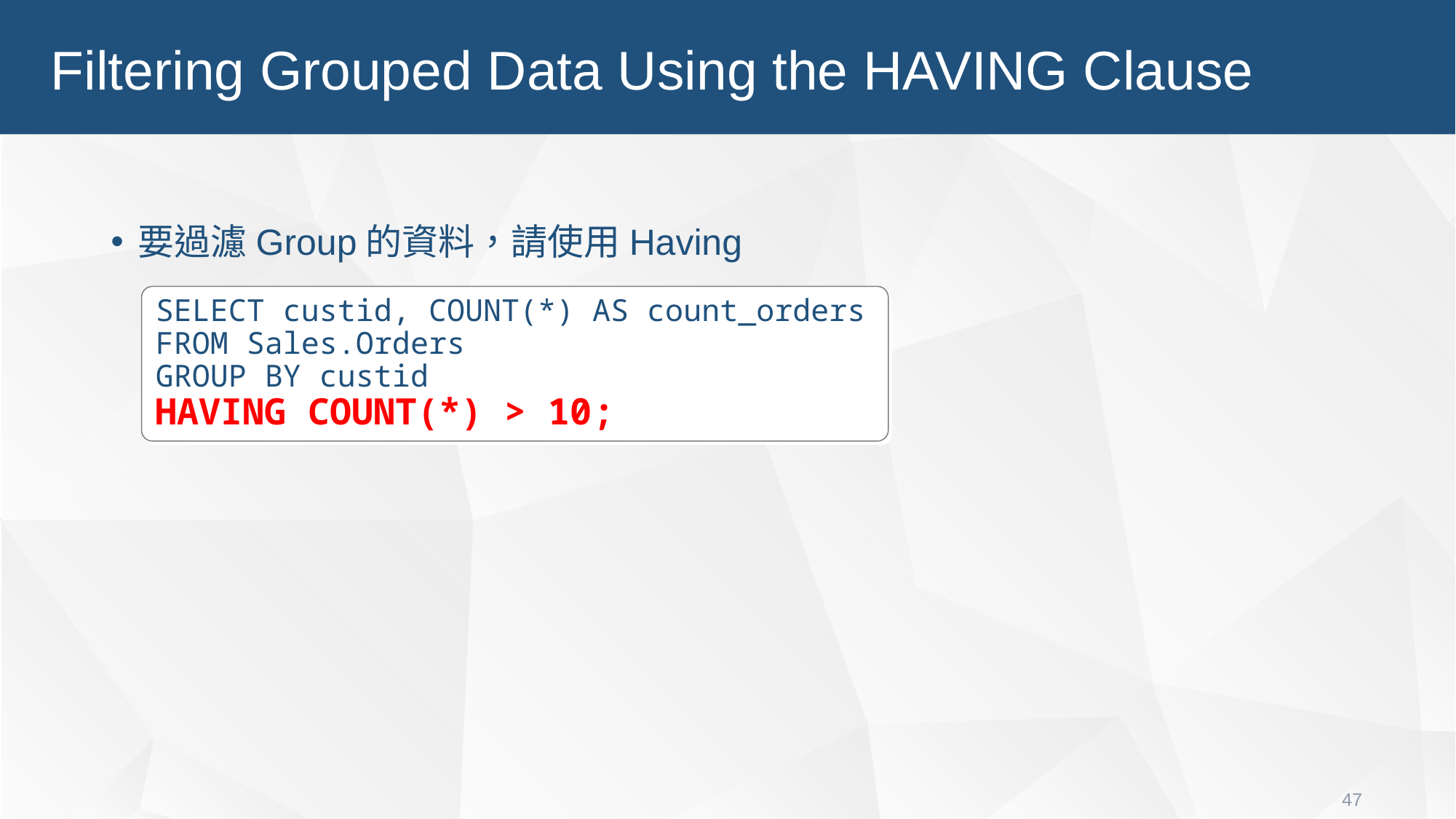

Filtering Grouped Data Using the HAVING Clause
要過濾Group的資料，請使用Having

SELECT custid, COUNT(*) AS count_orders
FROM Sales.Orders
GROUP BY custid
HAVING COUNT(*) > 10;